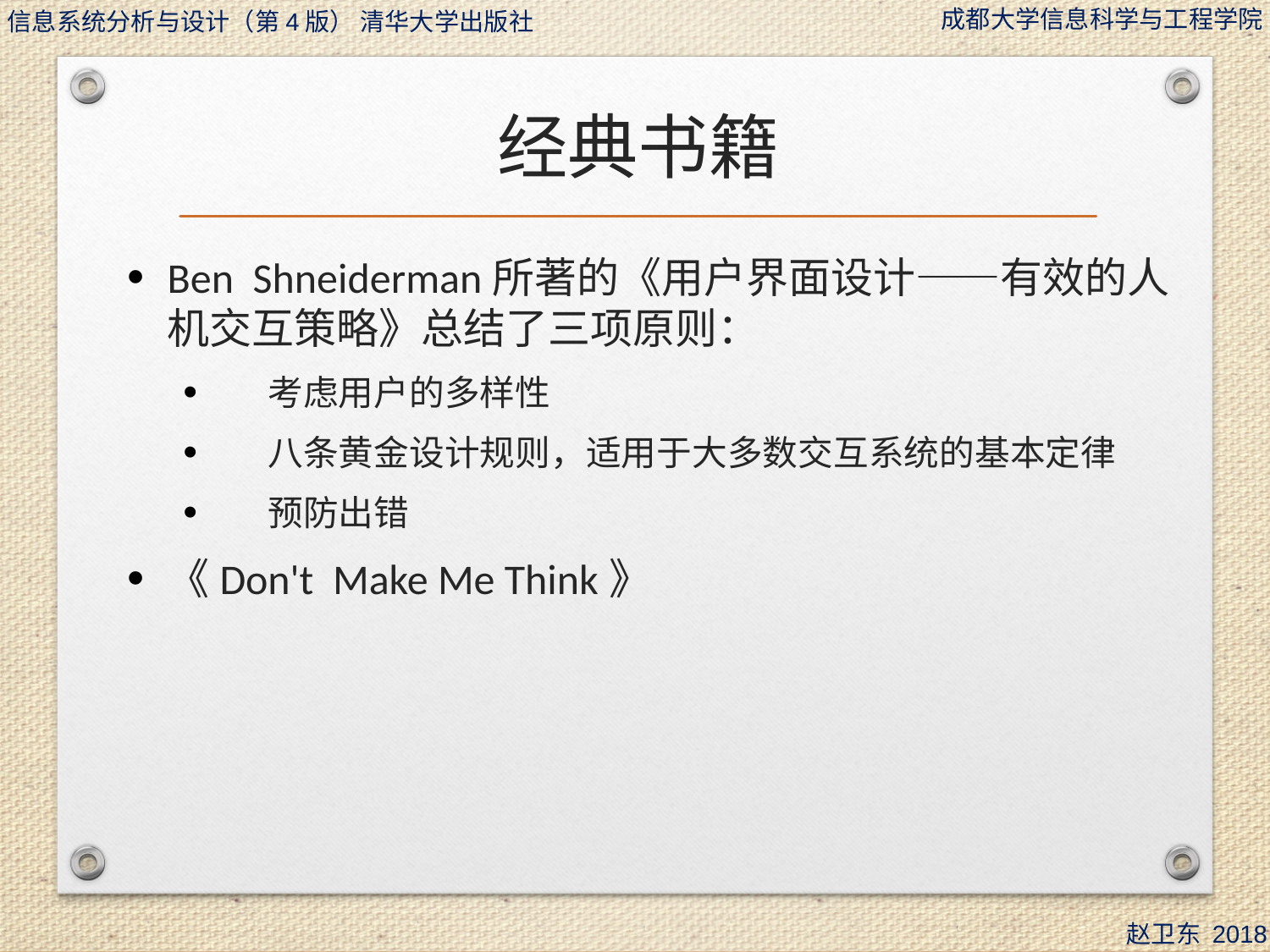

# 经典书籍
Ben  Shneiderman所著的《用户界面设计——有效的人机交互策略》总结了三项原则：
考虑用户的多样性
八条黄金设计规则，适用于大多数交互系统的基本定律
预防出错
《Don't  Make Me Think》